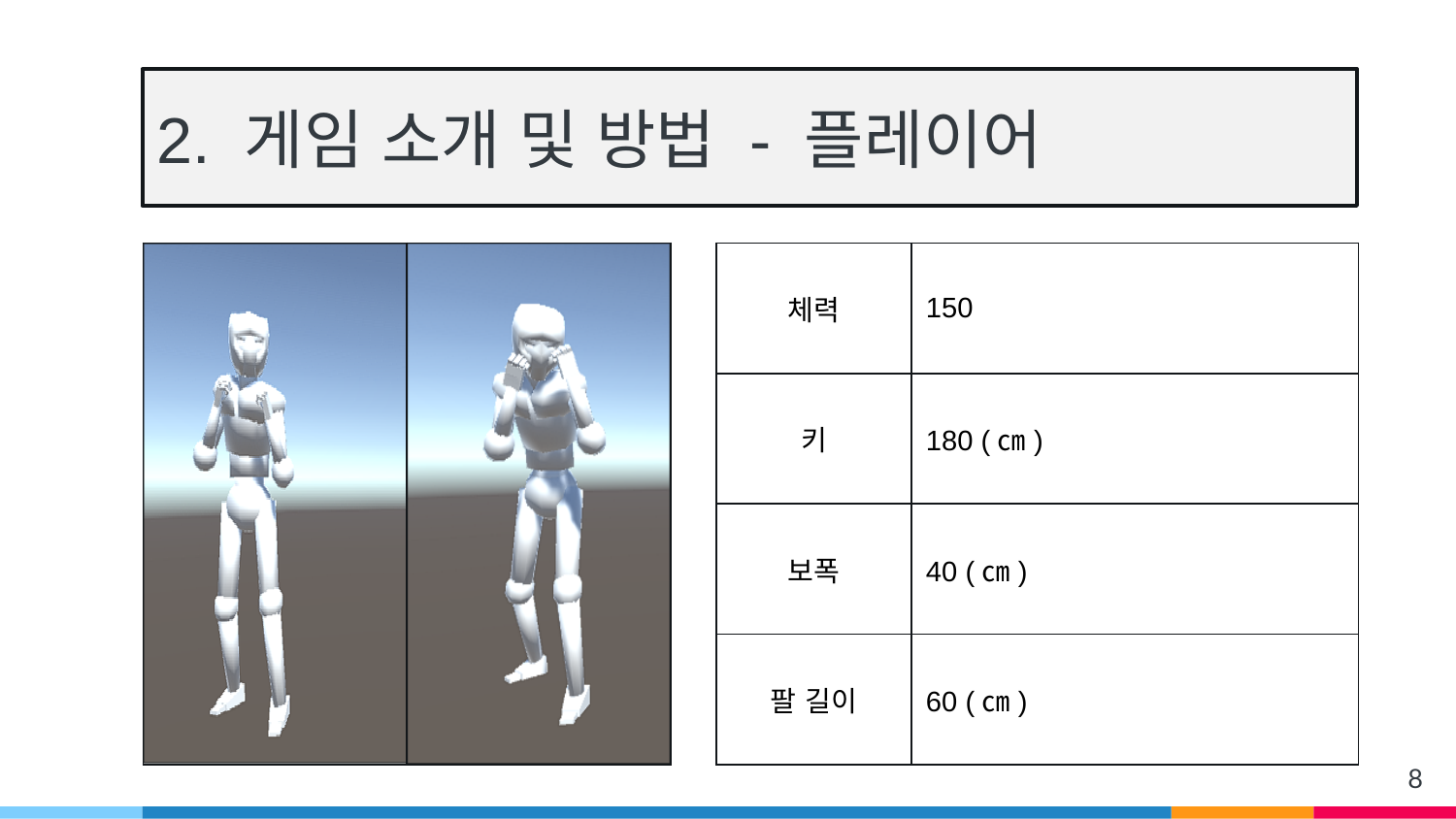

# 2. 게임 소개 및 방법 - 플레이어

|  |  |
| --- | --- |
| 체력 | 150 |
| --- | --- |
| 키 | 180 (㎝) |
| 보폭 | 40 (㎝) |
| 팔 길이 | 60 (㎝) |
8